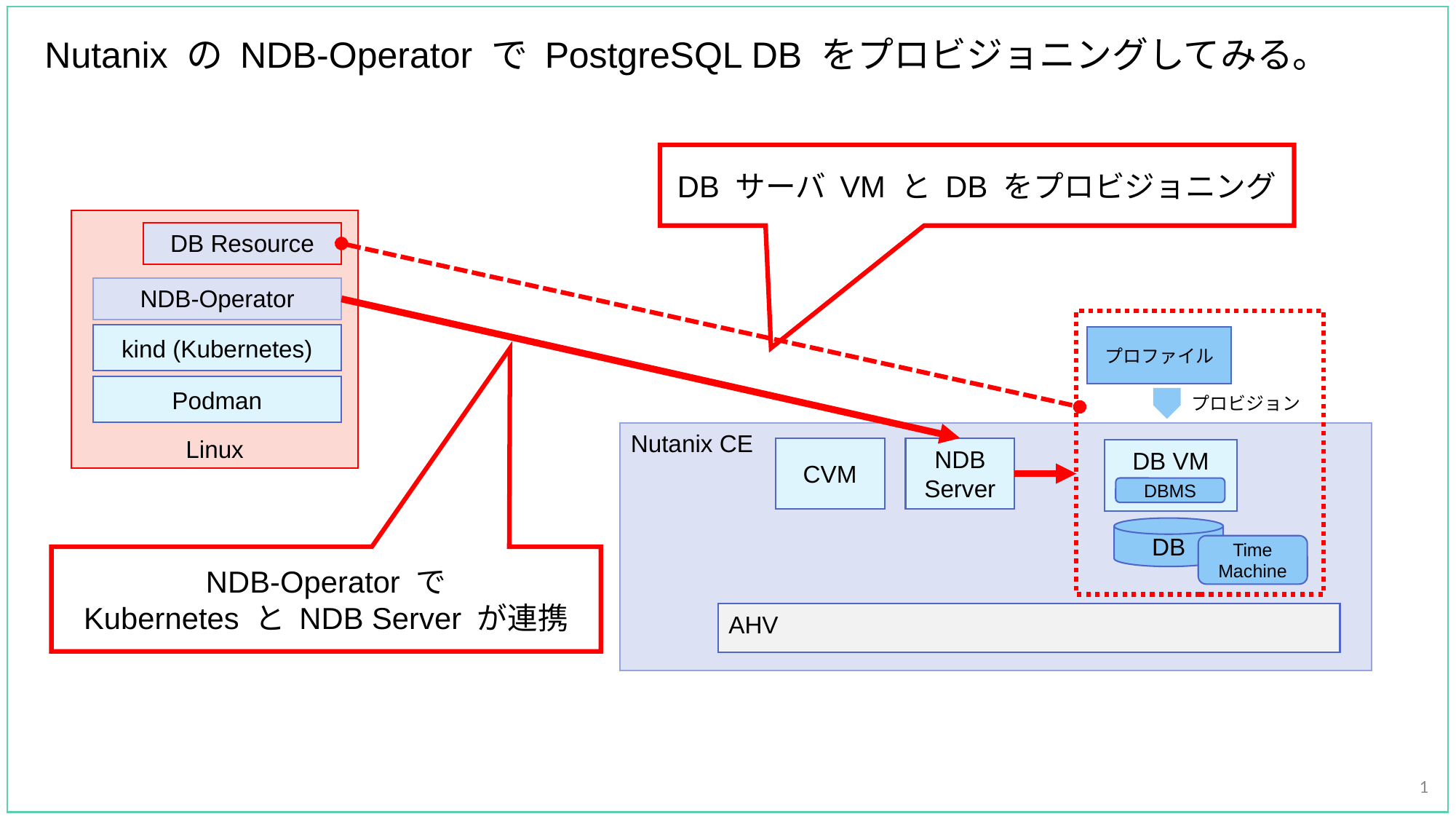

# Nutanix の NDB-Operator で PostgreSQL DB をプロビジョニングしてみる。
DB サーバ VM と DB をプロビジョニング
Linux
DB Resource
NDB-Operator

kind (Kubernetes)
プロファイル
Podman
プロビジョン

Nutanix CE
CVM
NDB
Server
DB VM
DBMS
DB
Time Machine
NDB-Operator で
Kubernetes と NDB Server が連携
AHV
1